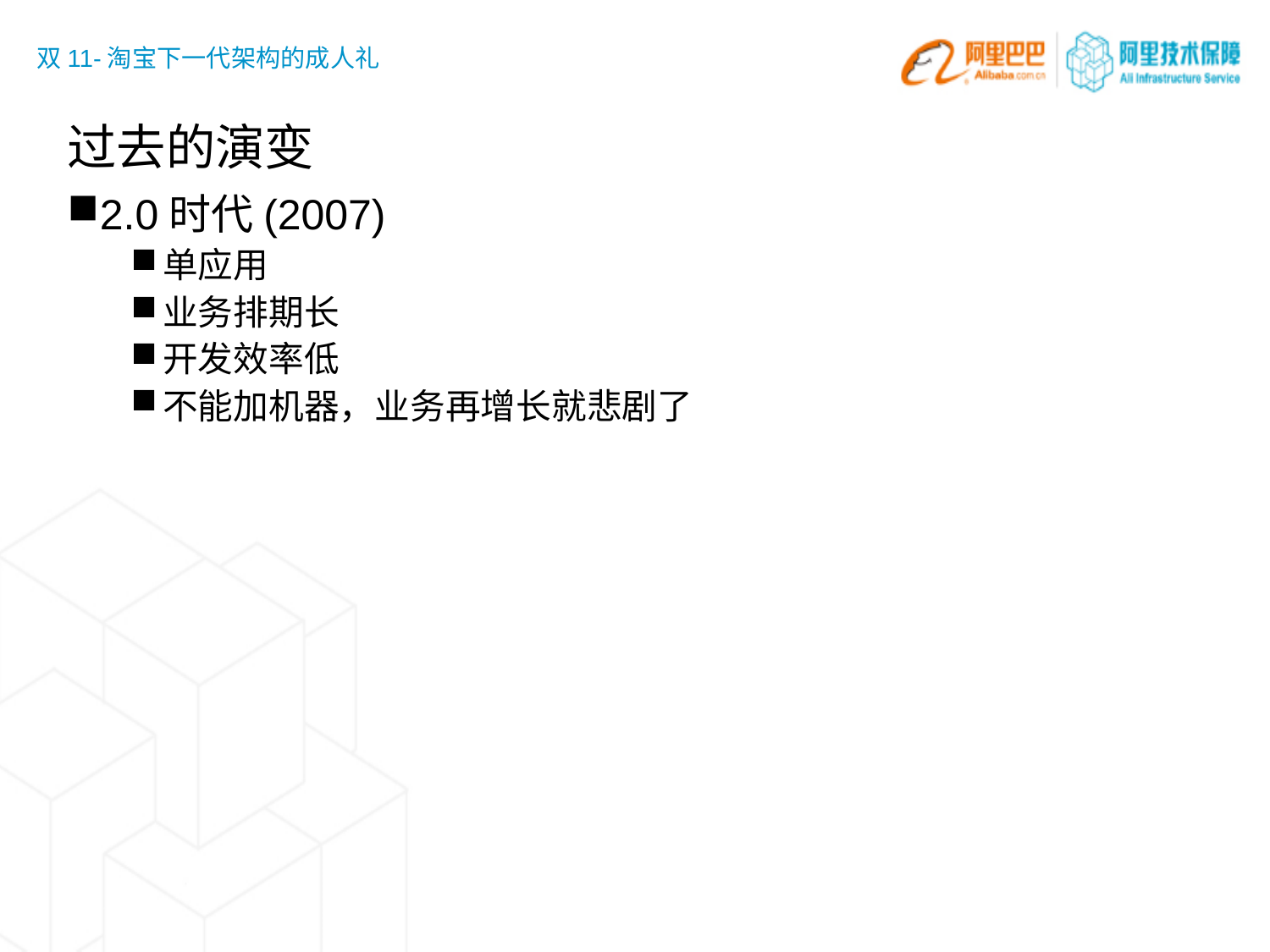

双11-淘宝下一代架构的成人礼
过去的演变
2.0时代(2007)
单应用
业务排期长
开发效率低
不能加机器，业务再增长就悲剧了